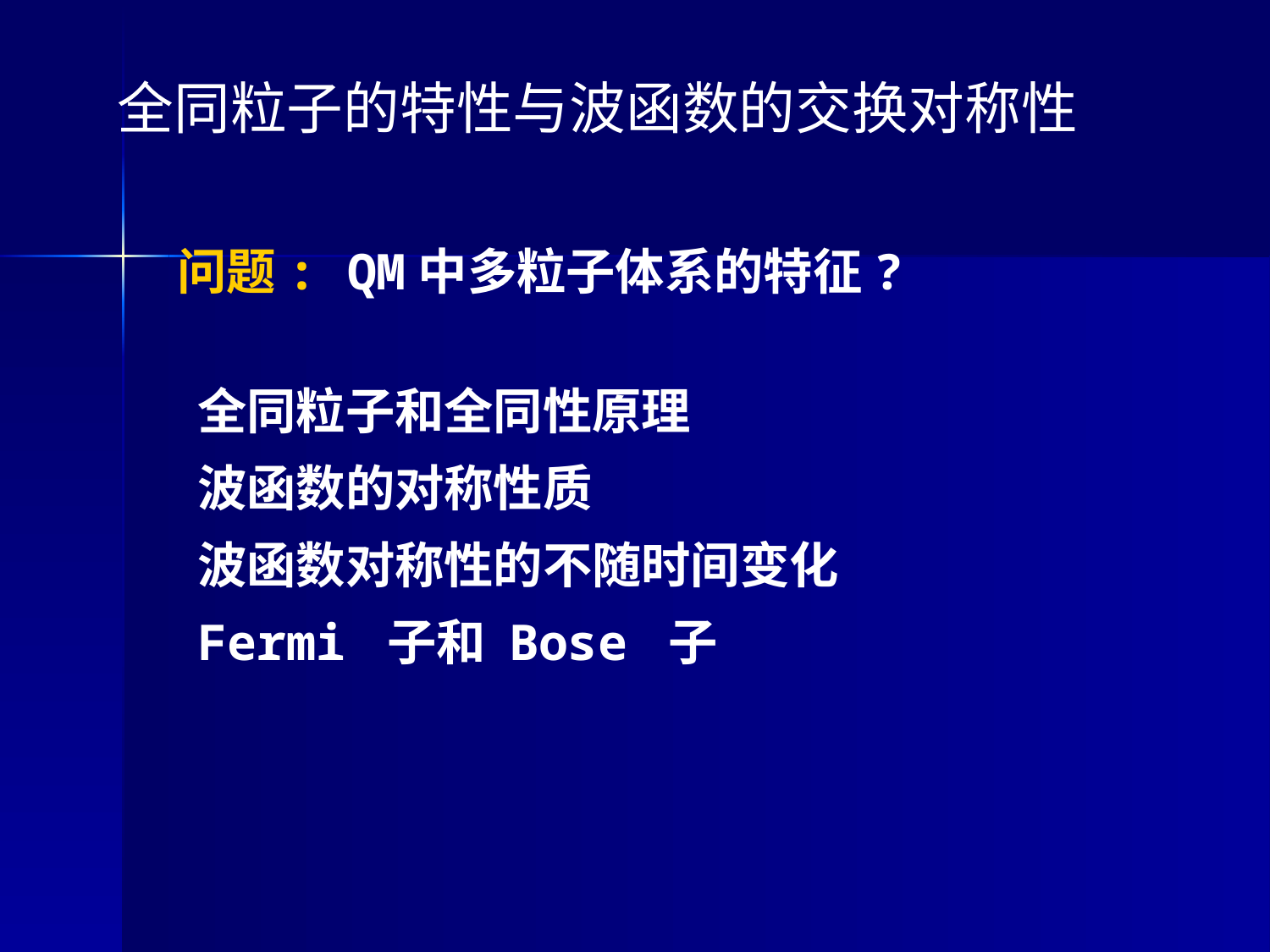

全同粒子的特性与波函数的交换对称性
问题: QM中多粒子体系的特征?
全同粒子和全同性原理
波函数的对称性质
波函数对称性的不随时间变化 Fermi 子和 Bose 子
32